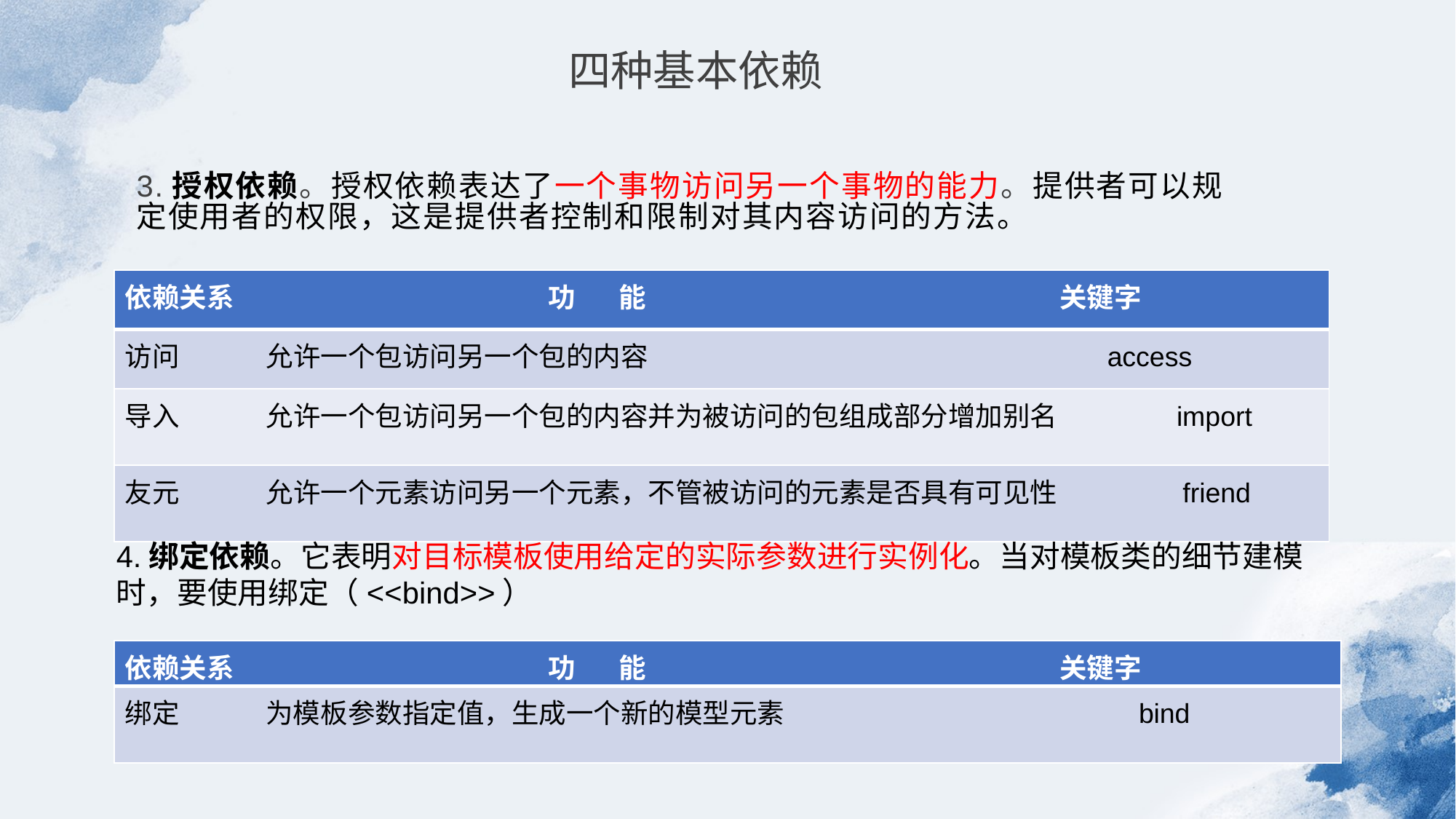

四种基本依赖
3.授权依赖。授权依赖表达了一个事物访问另一个事物的能力。提供者可以规定使用者的权限，这是提供者控制和限制对其内容访问的方法。
| 依赖关系 功 能 关键字 |
| --- |
| 访问 允许一个包访问另一个包的内容 access |
| 导入 允许一个包访问另一个包的内容并为被访问的包组成部分增加别名 import |
| 友元 允许一个元素访问另一个元素，不管被访问的元素是否具有可见性 friend |
4.绑定依赖。它表明对目标模板使用给定的实际参数进行实例化。当对模板类的细节建模时，要使用绑定（<<bind>>）
| 依赖关系 功 能 关键字 |
| --- |
| 绑定 为模板参数指定值，生成一个新的模型元素 bind |